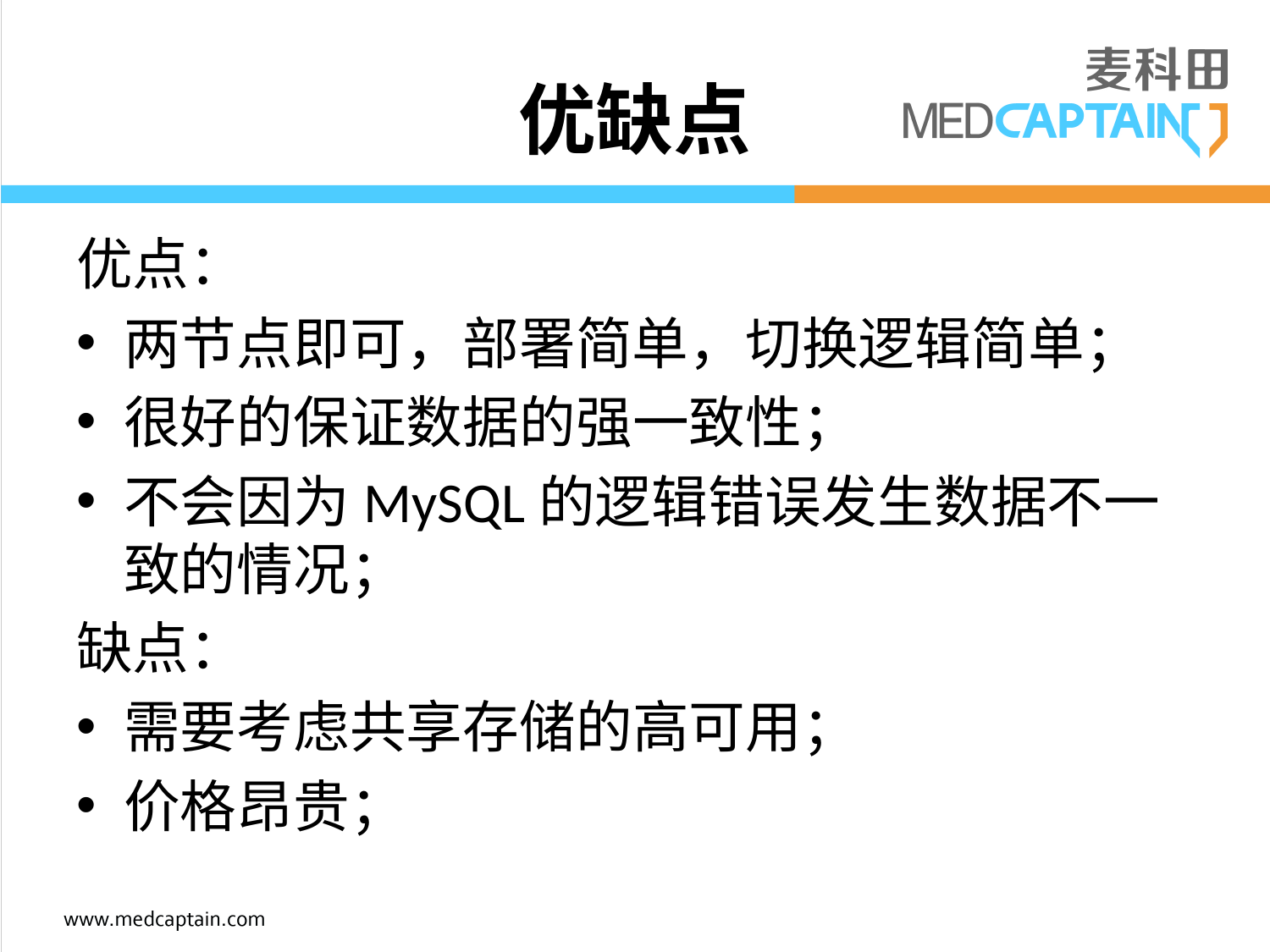

# 优缺点
优点：
两节点即可，部署简单，切换逻辑简单；
很好的保证数据的强一致性；
不会因为MySQL的逻辑错误发生数据不一致的情况；
缺点：
需要考虑共享存储的高可用；
价格昂贵；